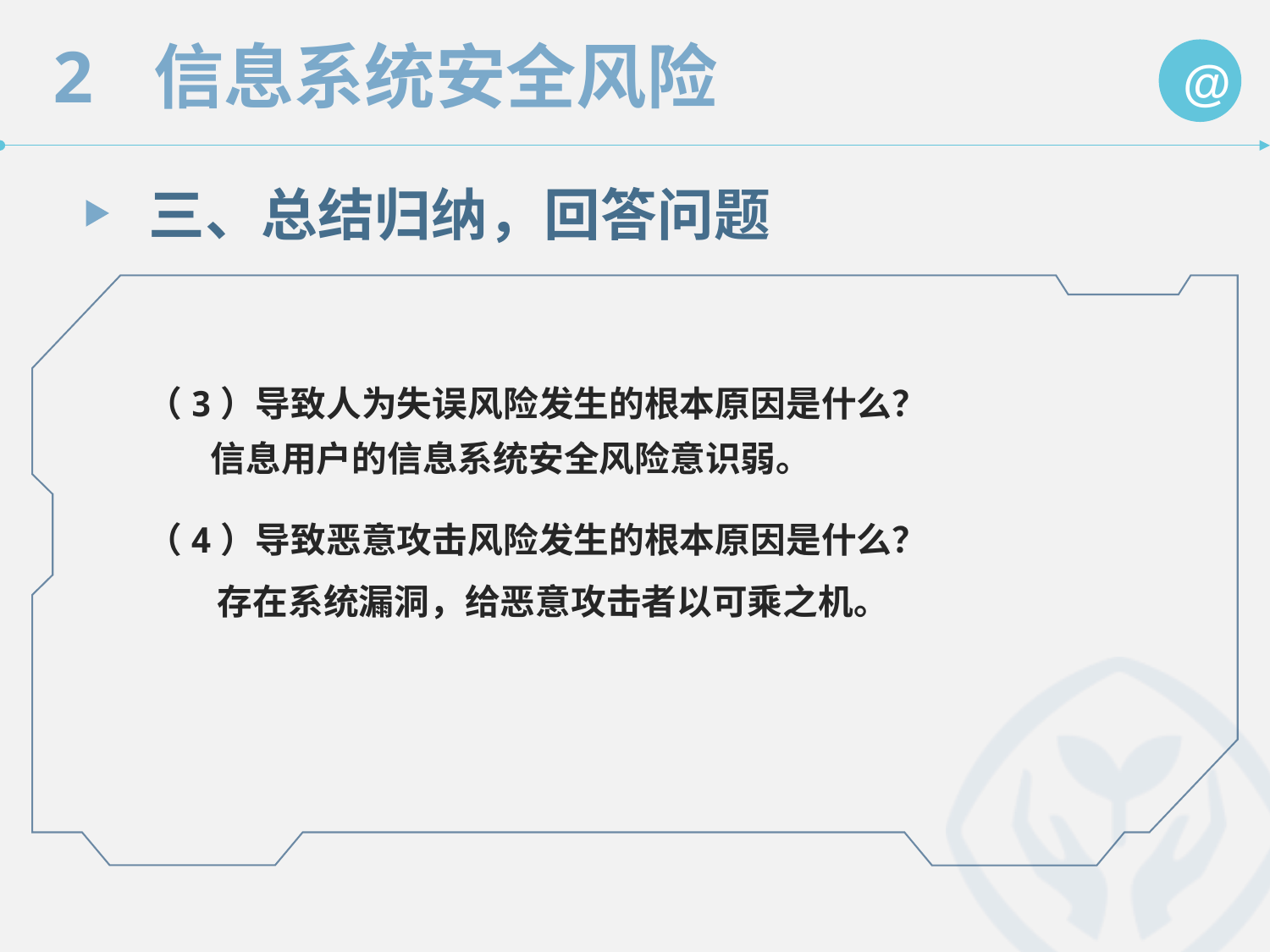

三、总结归纳，回答问题

（3）导致人为失误风险发生的根本原因是什么？

（4）导致恶意攻击风险发生的根本原因是什么？
　　信息用户的信息系统安全风险意识弱。
　　存在系统漏洞，给恶意攻击者以可乘之机。